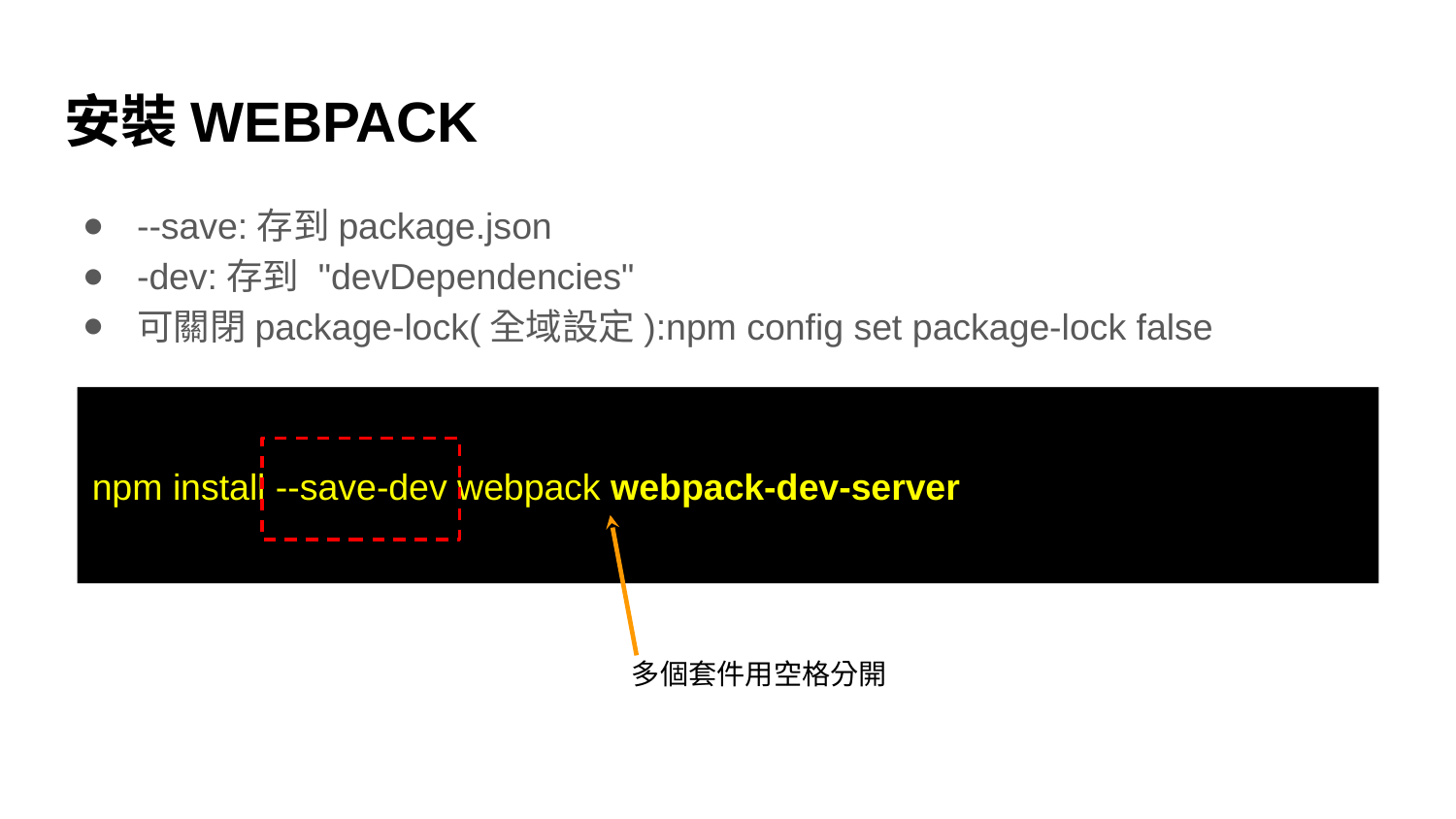

# 安裝WEBPACK
--save:存到package.json
-dev:存到 "devDependencies"
可關閉package-lock(全域設定):npm config set package-lock false
npm install --save-dev webpack webpack-dev-server

多個套件用空格分開